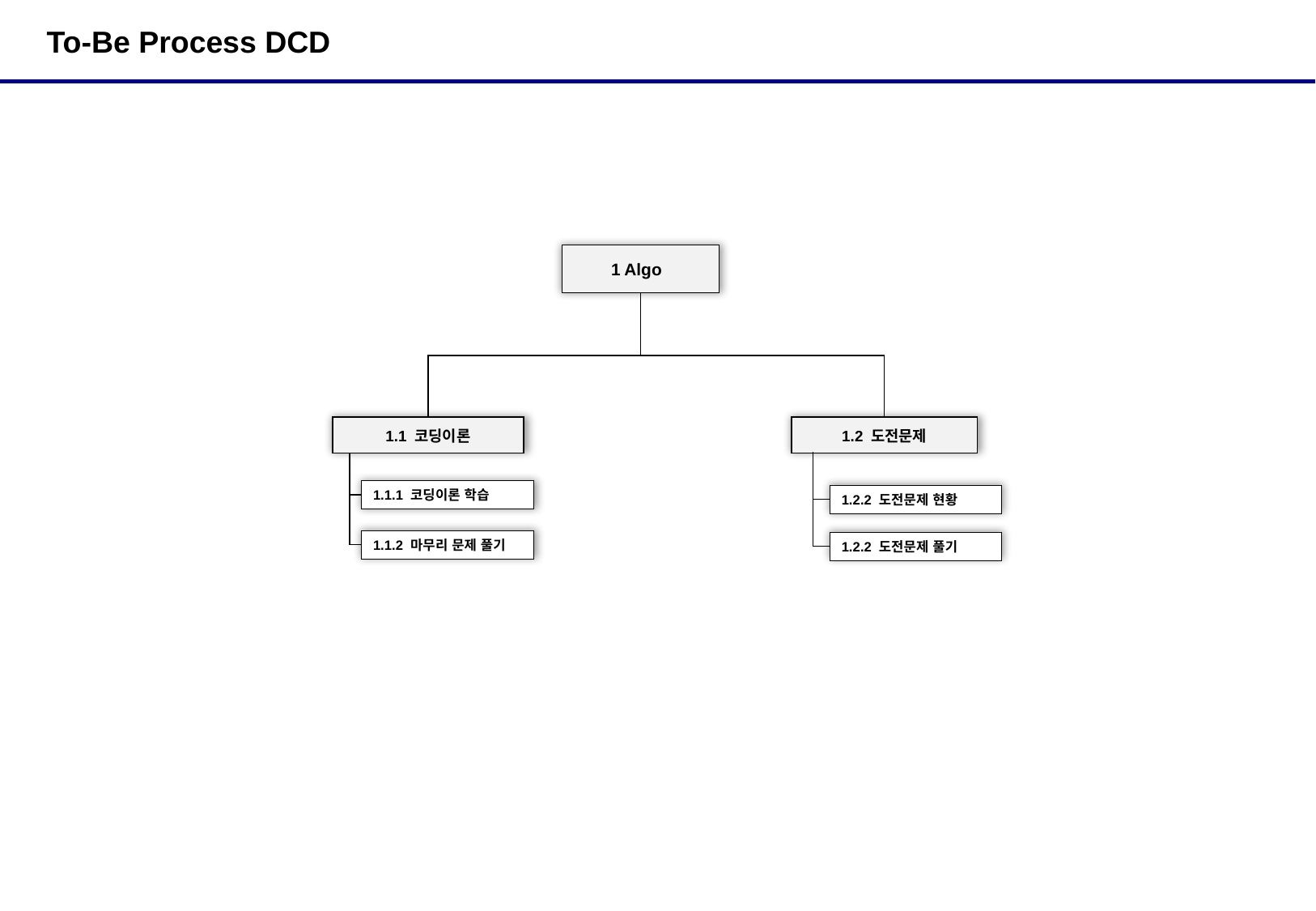

# To-Be Process DCD
1 Algo
1.2 도전문제
1.1 코딩이론

1.1.1 코딩이론 학습
1.2.2 도전문제 현황
1.1.2 마무리 문제 풀기
1.2.2 도전문제 풀기